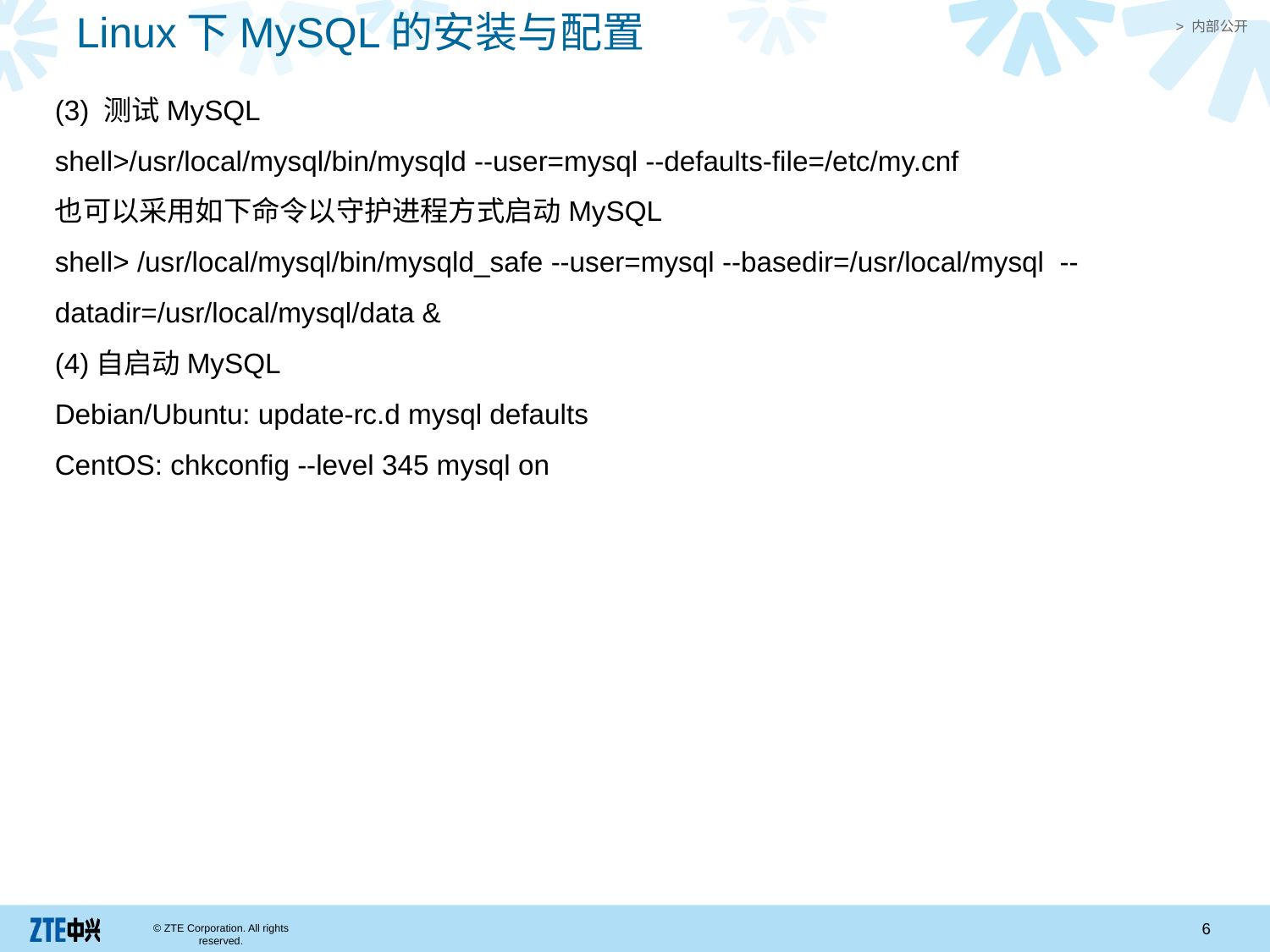

Linux下MySQL的安装与配置
(3) 测试MySQL
shell>/usr/local/mysql/bin/mysqld --user=mysql --defaults-file=/etc/my.cnf
也可以采用如下命令以守护进程方式启动MySQL
shell> /usr/local/mysql/bin/mysqld_safe --user=mysql --basedir=/usr/local/mysql  --datadir=/usr/local/mysql/data &
(4)自启动MySQL
Debian/Ubuntu: update-rc.d mysql defaults
CentOS: chkconfig --level 345 mysql on
6